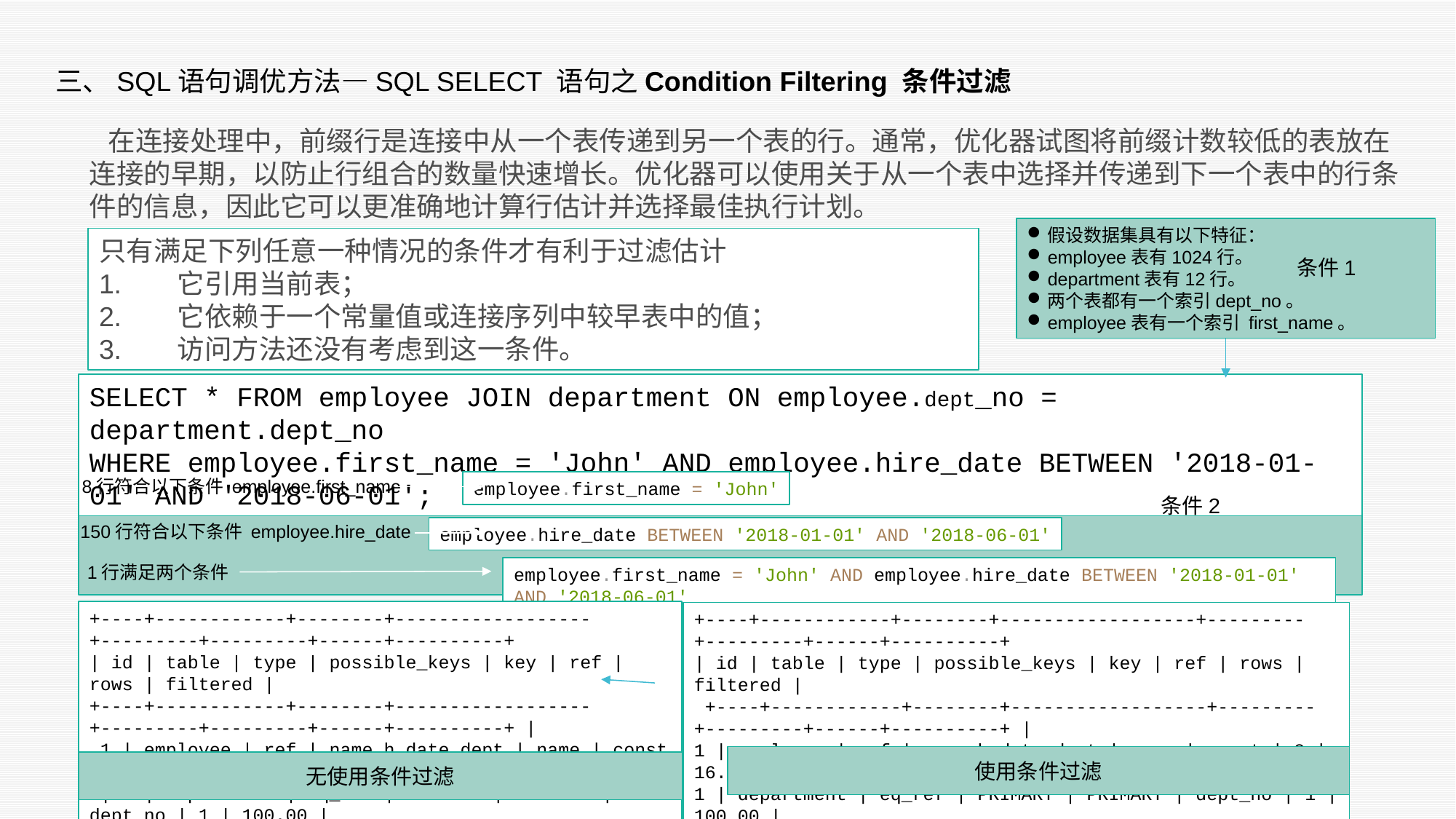

三、SQL语句调优方法—SQL SELECT 语句之Condition Filtering 条件过滤
  在连接处理中，前缀行是连接中从一个表传递到另一个表的行。通常，优化器试图将前缀计数较低的表放在连接的早期，以防止行组合的数量快速增长。优化器可以使用关于从一个表中选择并传递到下一个表中的行条件的信息，因此它可以更准确地计算行估计并选择最佳执行计划。
假设数据集具有以下特征：
employee表有1024行。
department表有12行。
两个表都有一个索引dept_no。
employee表有一个索引 first_name。
只有满足下列任意一种情况的条件才有利于过滤估计
     它引用当前表；
     它依赖于一个常量值或连接序列中较早表中的值；
     访问方法还没有考虑到这一条件。
条件1
SELECT * FROM employee JOIN department ON employee.dept_no = department.dept_no
WHERE employee.first_name = 'John' AND employee.hire_date BETWEEN '2018-01-01' AND '2018-06-01';

8行符合以下条件 employee.first_name
employee.first_name = 'John'
条件2
150行符合以下条件 employee.hire_date
employee.hire_date BETWEEN '2018-01-01' AND '2018-06-01'
1行满足两个条件
employee.first_name = 'John' AND employee.hire_date BETWEEN '2018-01-01' AND '2018-06-01'
+----+------------+--------+------------------+---------+---------+------+----------+
| id | table | type | possible_keys | key | ref | rows | filtered |
+----+------------+--------+------------------+---------+---------+------+----------+ |
 1 | employee | ref | name,h_date,dept | name | const | 8 | 100.00 |
 | 1 | department | eq_ref | PRIMARY | PRIMARY | dept_no | 1 | 100.00 |
+----+------------+--------+------------------+---------+---------+------+----------+
+----+------------+--------+------------------+---------+---------+------+----------+
| id | table | type | possible_keys | key | ref | rows | filtered |
 +----+------------+--------+------------------+---------+---------+------+----------+ |
1 | employee | ref | name,h_date,dept | name | const | 8 | 16.31 | |
1 | department | eq_ref | PRIMARY | PRIMARY | dept_no | 1 | 100.00 |
 +----+------------+--------+------------------+---------+---------+------+----
使用条件过滤
无使用条件过滤